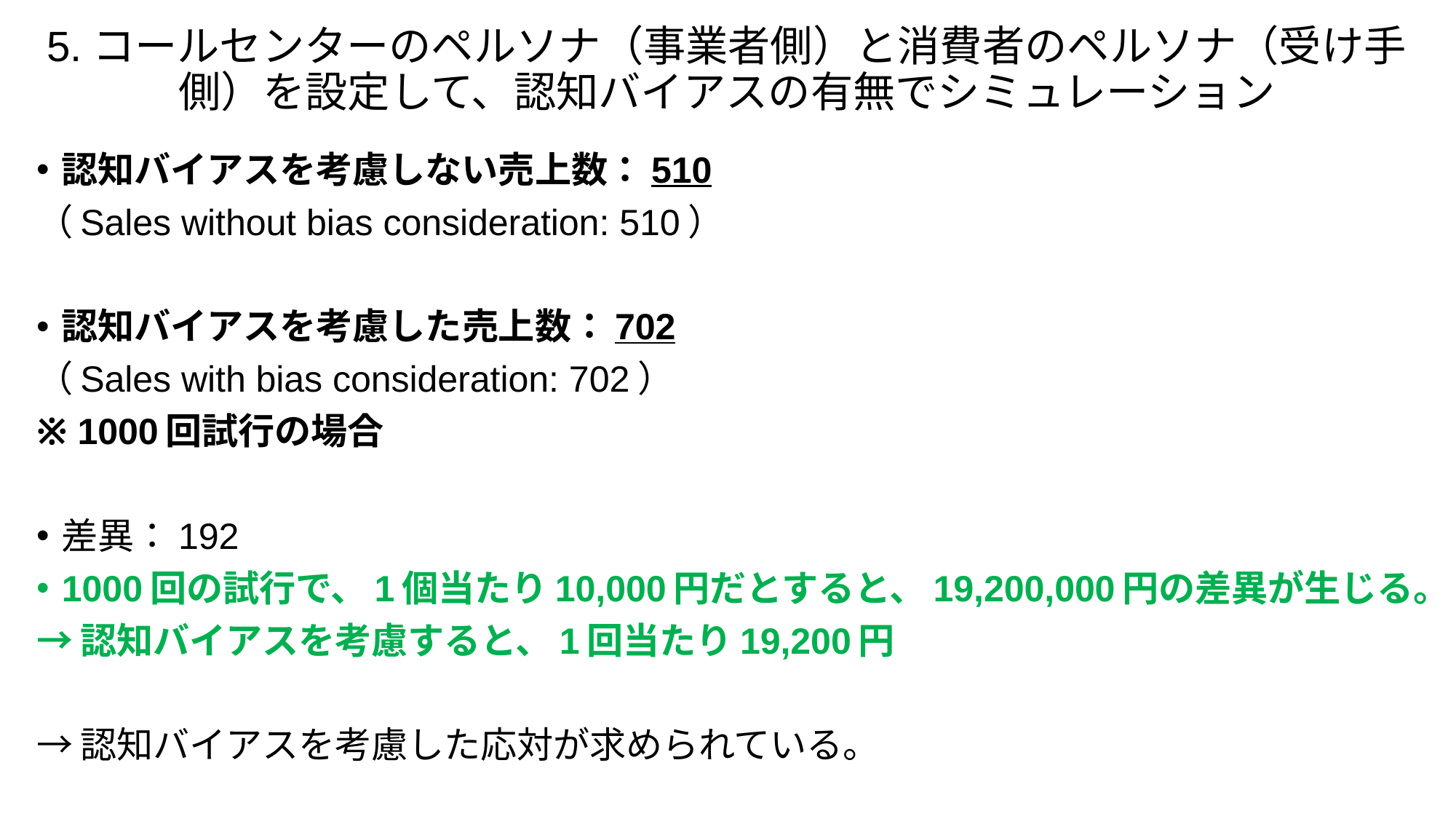

# 5.コールセンターのペルソナ（事業者側）と消費者のペルソナ（受け手側）を設定して、認知バイアスの有無でシミュレーション
認知バイアスを考慮しない売上数：510
（Sales without bias consideration: 510）

認知バイアスを考慮した売上数：702
（Sales with bias consideration: 702）
※ 1000回試行の場合

差異：192
1000回の試行で、1個当たり10,000円だとすると、19,200,000円の差異が生じる。
→認知バイアスを考慮すると、1回当たり19,200円

→認知バイアスを考慮した応対が求められている。